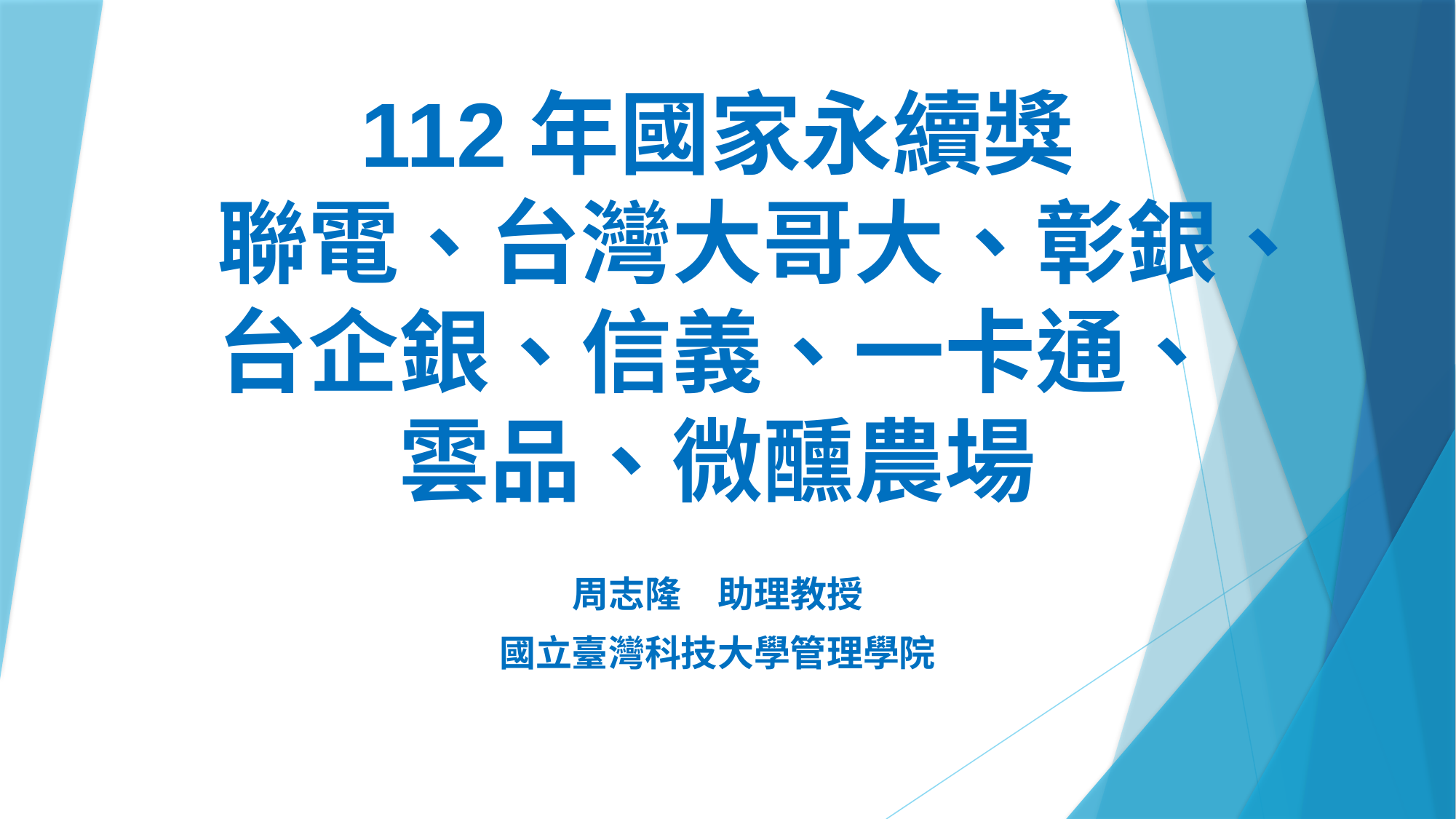

# 112年國家永續獎 聯電、台灣大哥大、彰銀、台企銀、信義、一卡通、雲品、微醺農場
周志隆　助理教授
國立臺灣科技大學管理學院